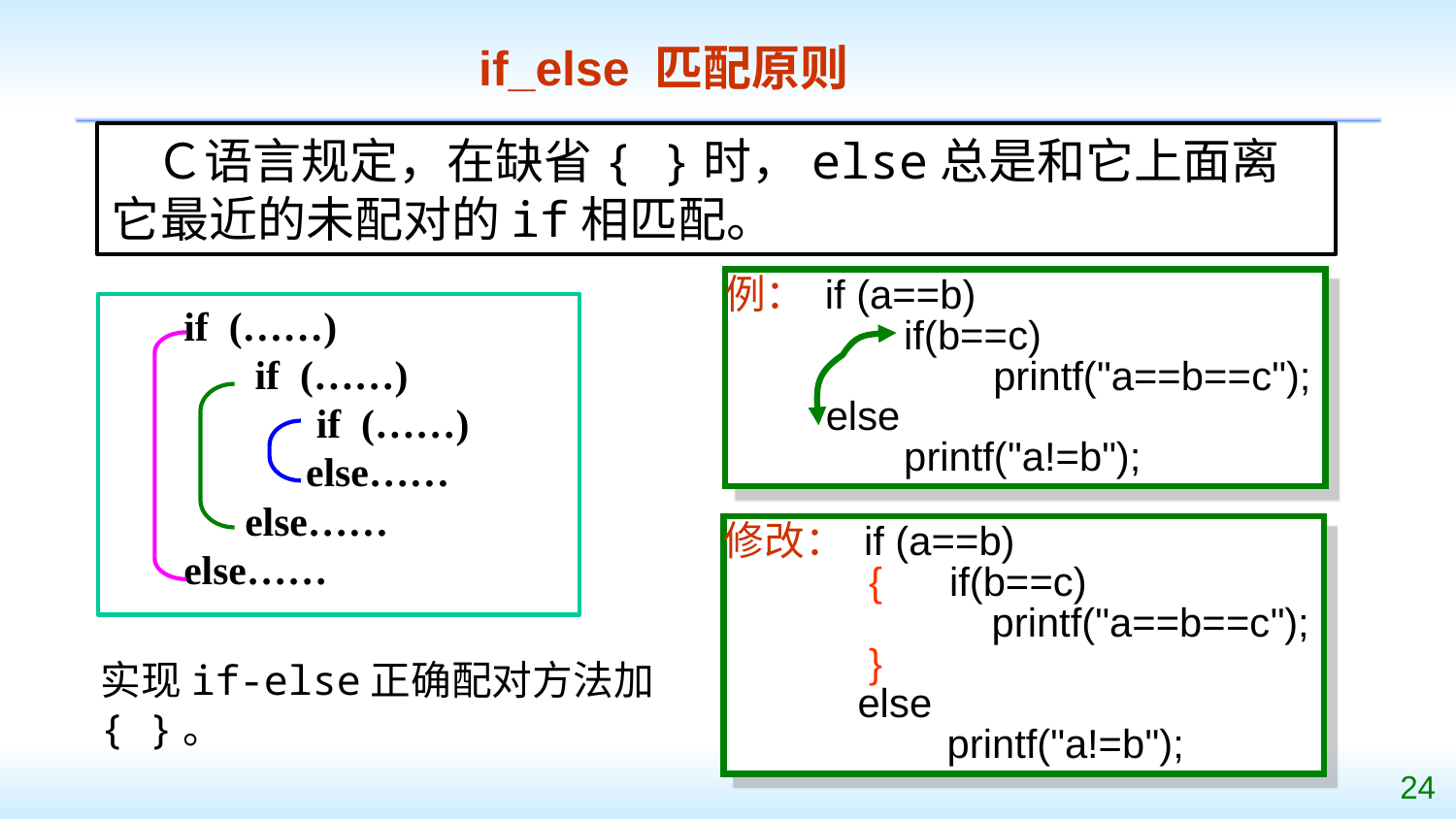

if_else 匹配原则
   Ｃ语言规定，在缺省{ }时，else总是和它上面离它最近的未配对的if相匹配。
例： if (a==b)
                if(b==c)
                        printf("a==b==c");
         else
                printf("a!=b");
       if  (……)
              if  (……)
                    if  (……)
                   else……
             else……
       else……

修改： if (a==b)
             {      if(b==c)
                        printf("a==b==c");
             }
            else
                    printf("a!=b");
实现if-else正确配对方法加{ }。
24